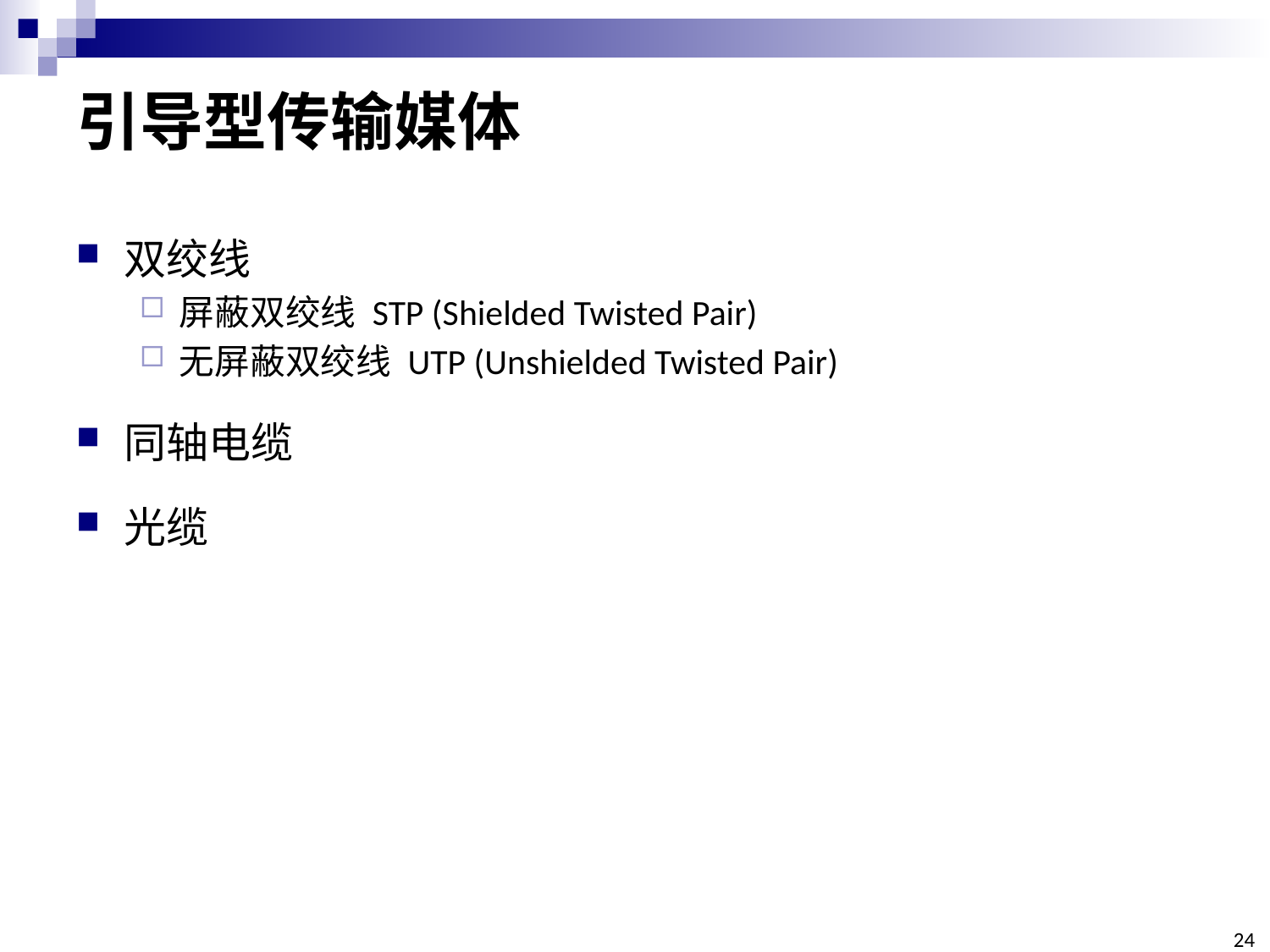

# 引导型传输媒体
双绞线
屏蔽双绞线 STP (Shielded Twisted Pair)
无屏蔽双绞线 UTP (Unshielded Twisted Pair)
同轴电缆
光缆

24